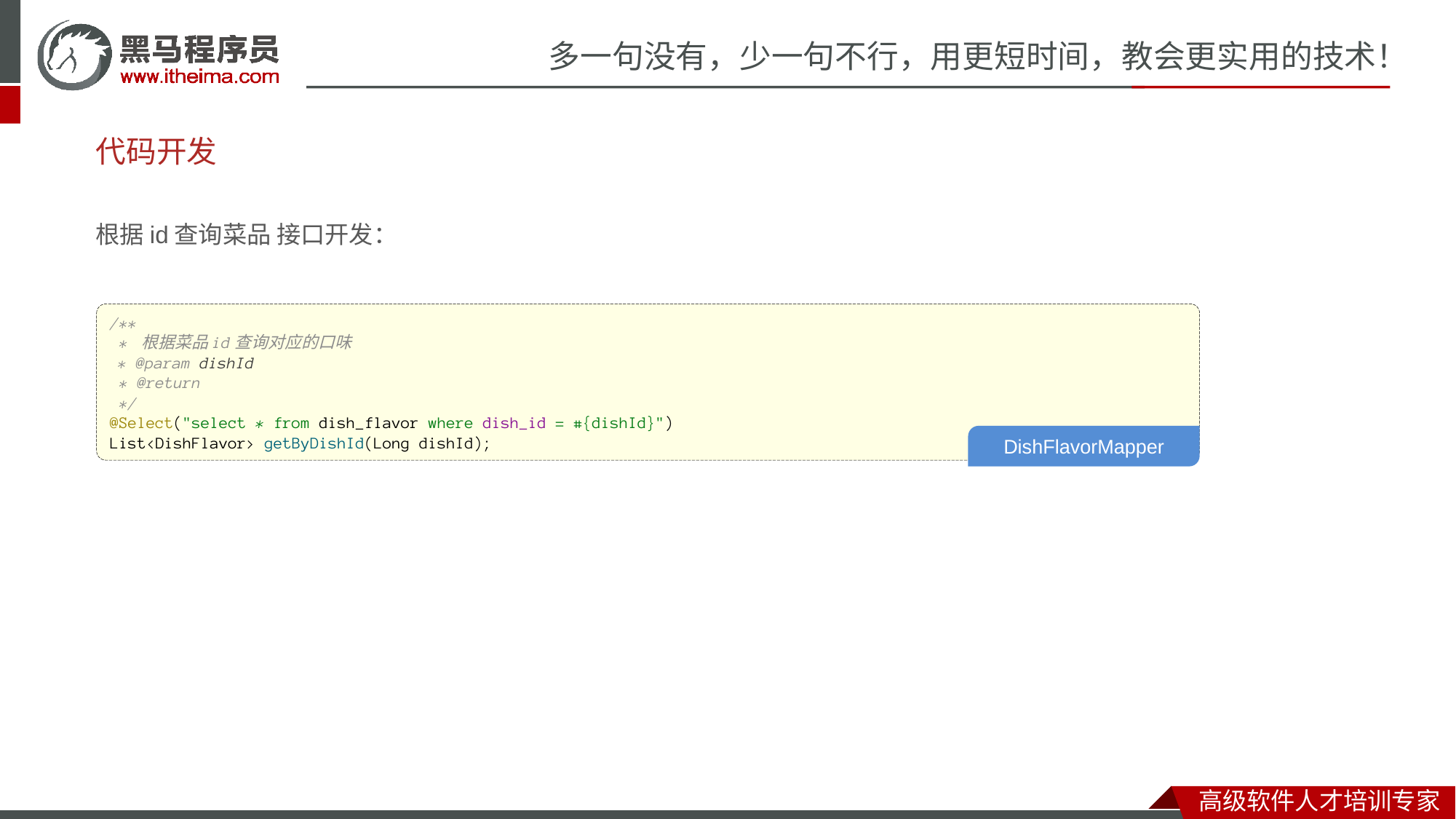

# 代码开发
根据id查询菜品 接口开发：
/**
 * 根据菜品id查询对应的口味
 * @param dishId
 * @return
 */
@Select("select * from dish_flavor where dish_id = #{dishId}")
List<DishFlavor> getByDishId(Long dishId);
DishFlavorMapper